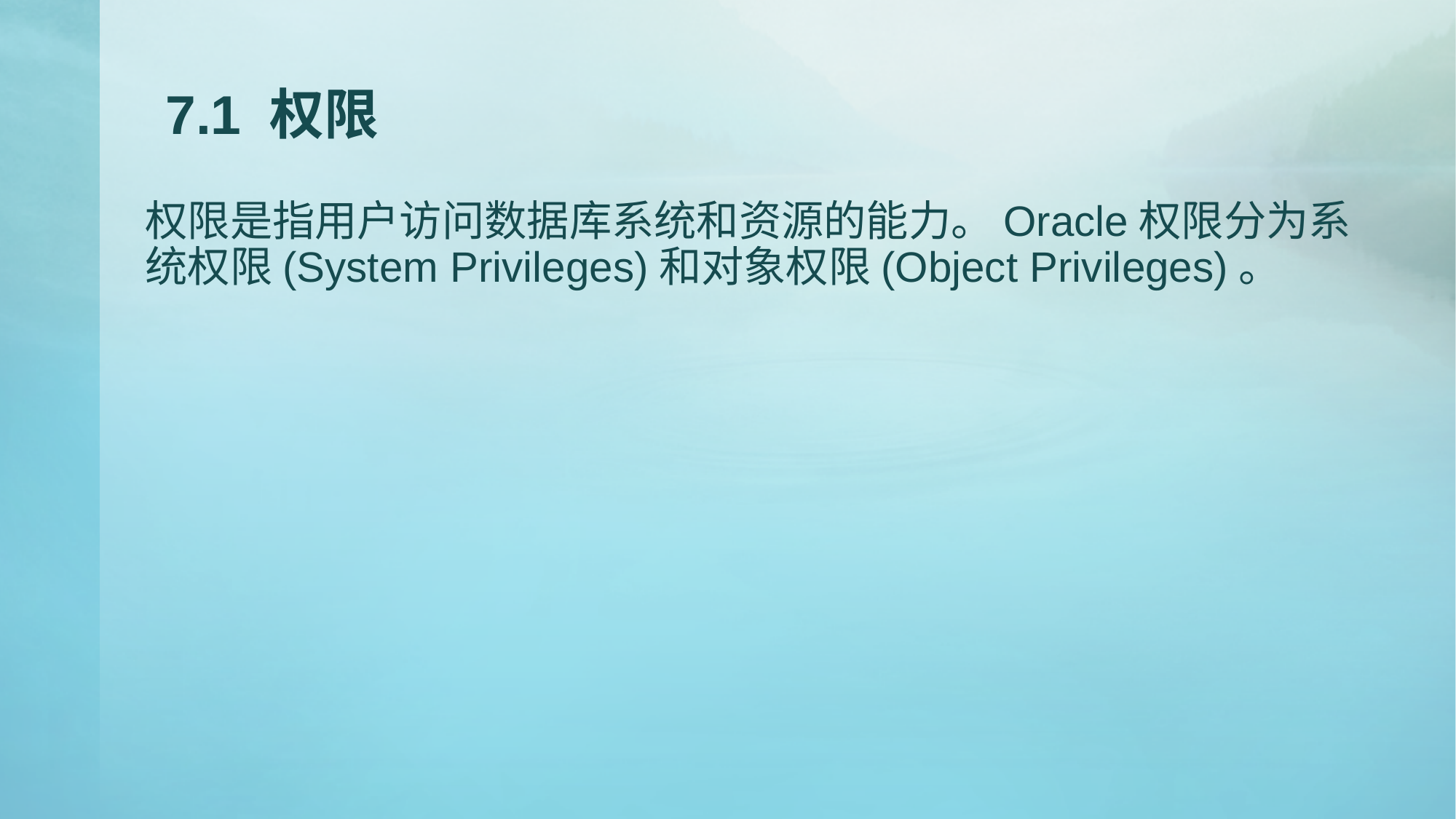

# 7.1 权限
权限是指用户访问数据库系统和资源的能力。Oracle权限分为系统权限(System Privileges)和对象权限(Object Privileges)。